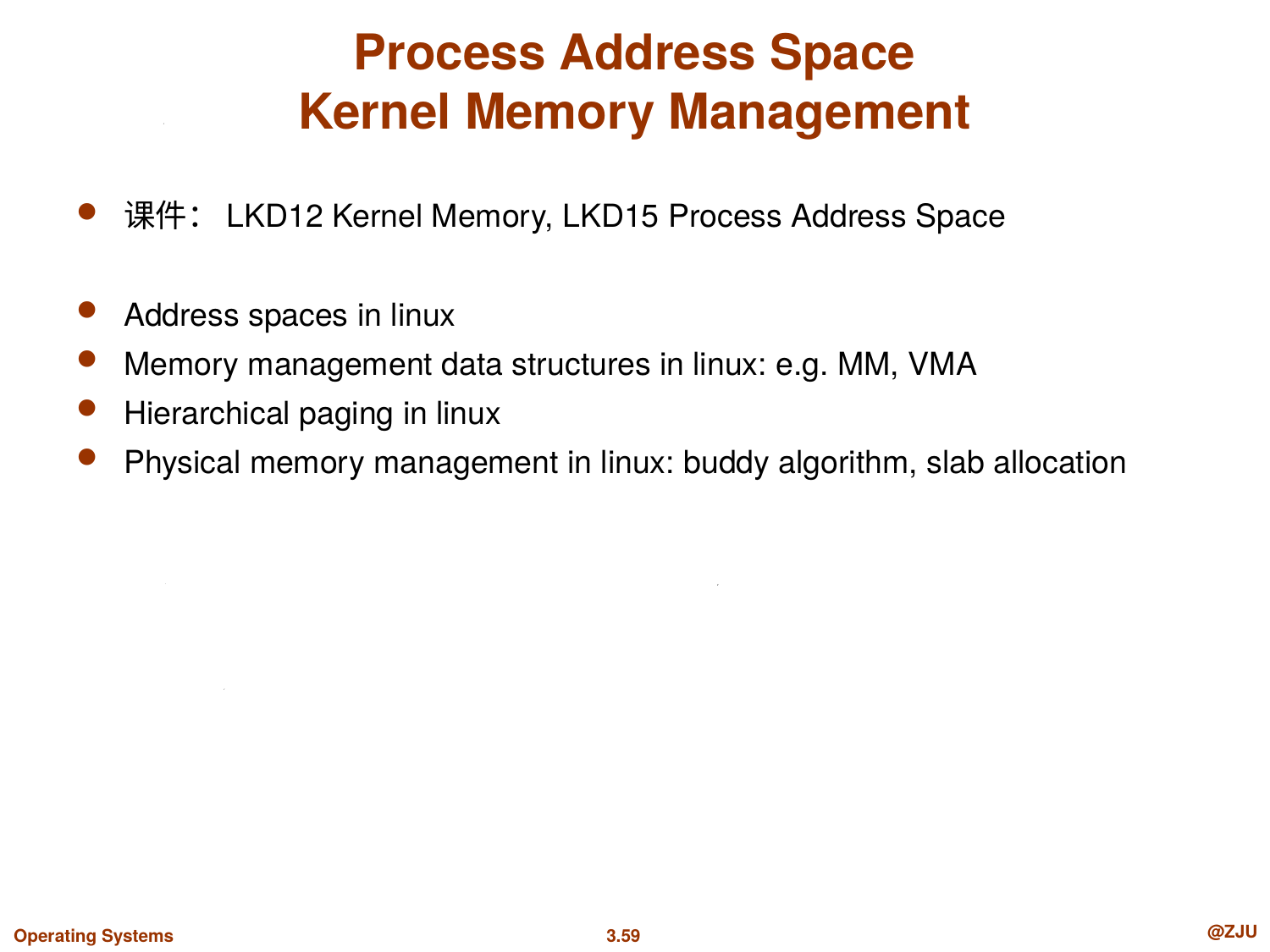

# Process Address Space Kernel Memory Management
课件：LKD12 Kernel Memory, LKD15 Process Address Space

Address spaces in linux
Memory management data structures in linux: e.g. MM, VMA
Hierarchical paging in linux
Physical memory management in linux: buddy algorithm, slab allocation